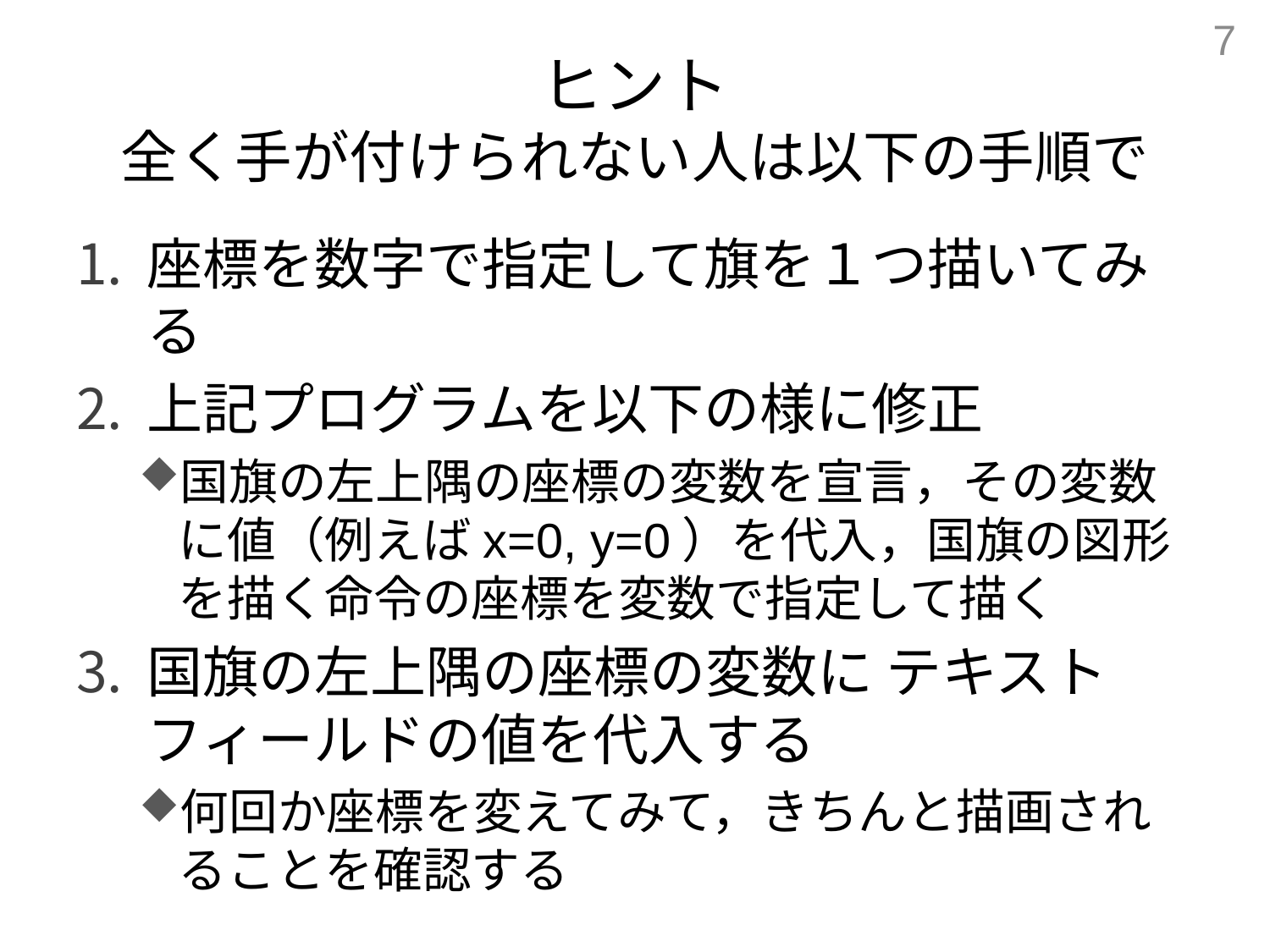

7
# ヒント 全く手が付けられない人は以下の手順で
座標を数字で指定して旗を１つ描いてみる
上記プログラムを以下の様に修正
国旗の左上隅の座標の変数を宣言，その変数に値（例えばx=0, y=0）を代入，国旗の図形を描く命令の座標を変数で指定して描く
国旗の左上隅の座標の変数に テキストフィールドの値を代入する
何回か座標を変えてみて，きちんと描画されることを確認する